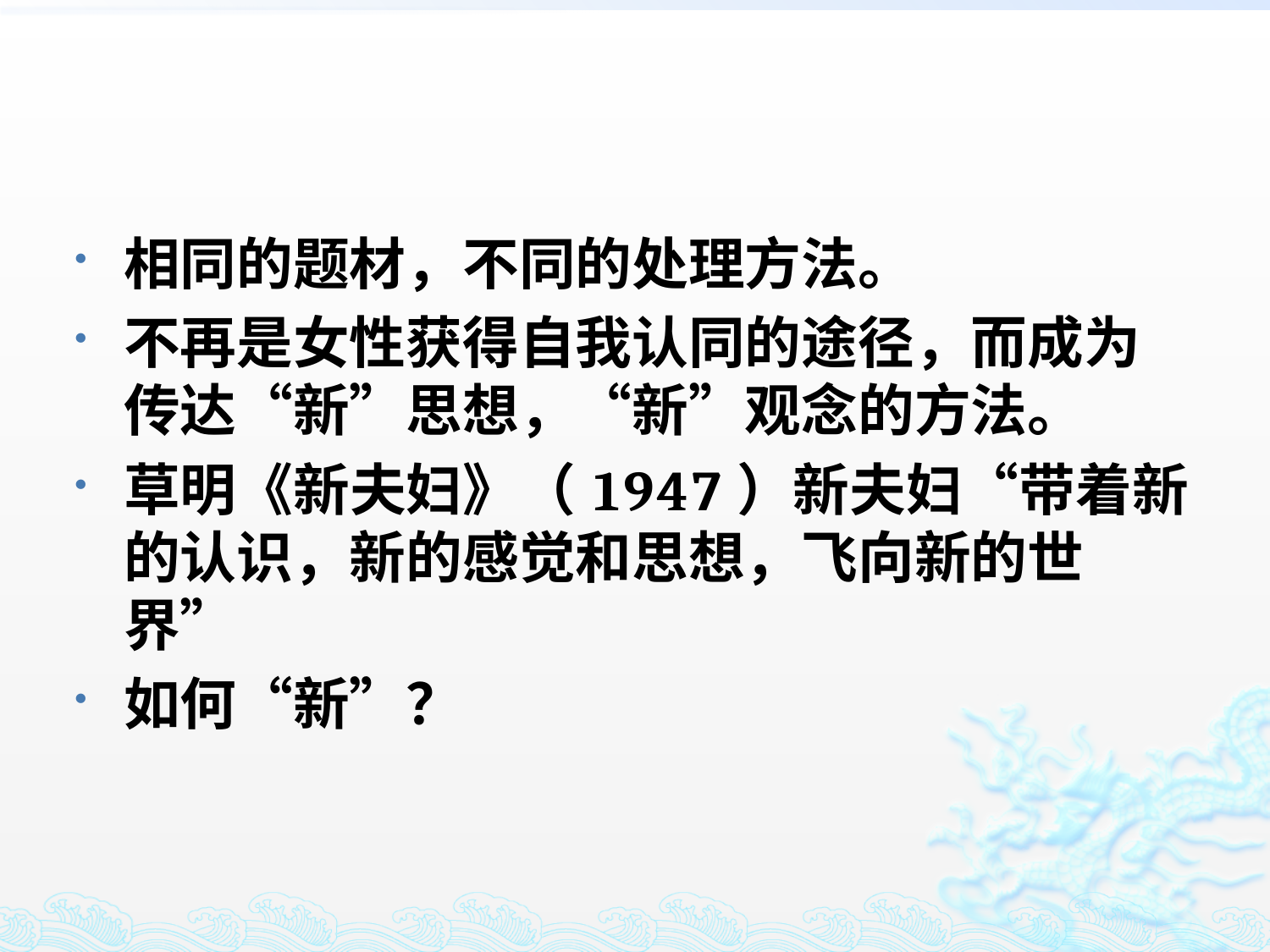

#
相同的题材，不同的处理方法。
不再是女性获得自我认同的途径，而成为传达“新”思想，“新”观念的方法。
草明《新夫妇》（1947）新夫妇“带着新的认识，新的感觉和思想，飞向新的世界”
如何“新”？